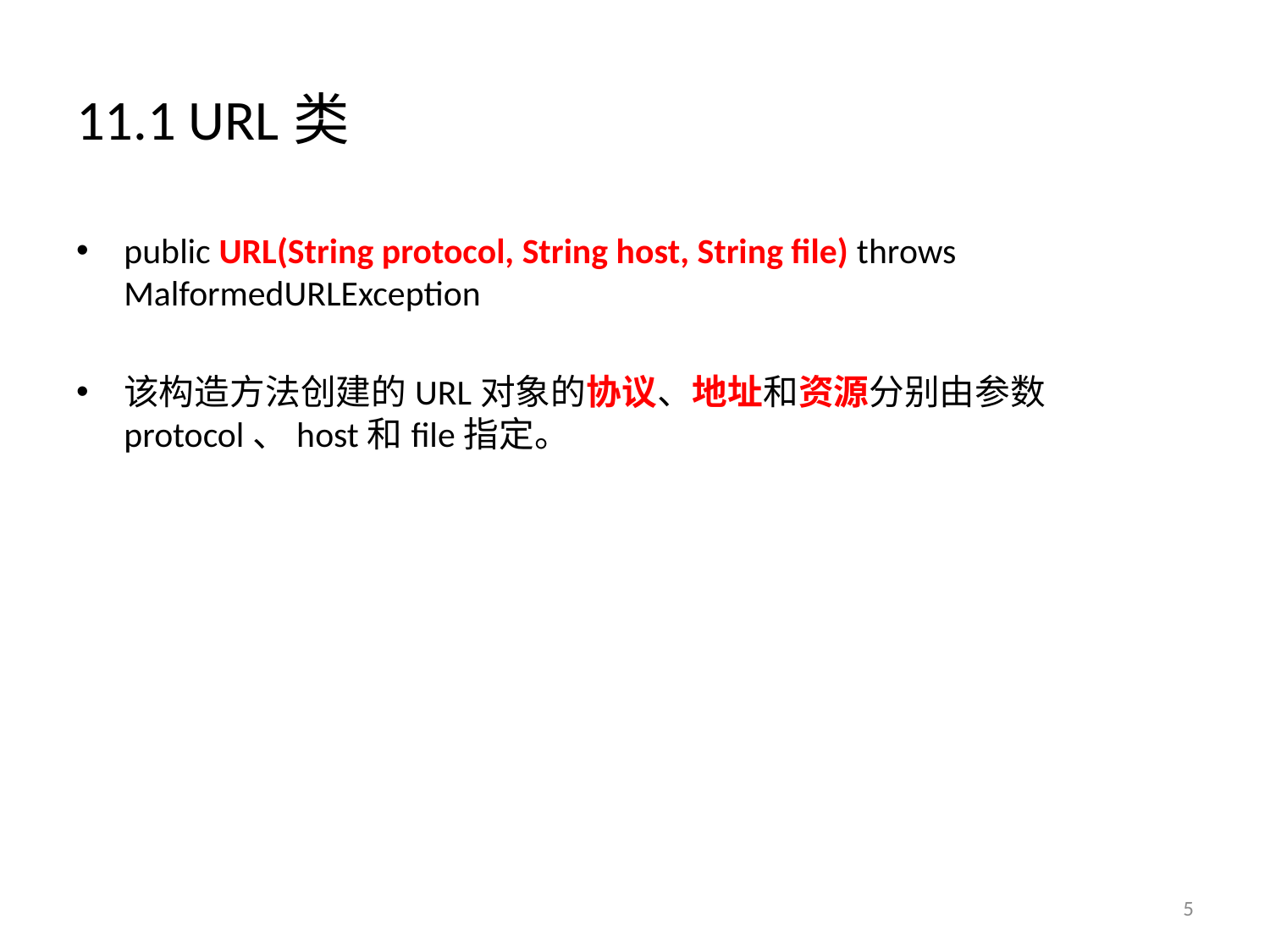

# 11.1 URL类
public URL(String protocol, String host, String file) throws MalformedURLException

该构造方法创建的URL对象的协议、地址和资源分别由参数protocol、host和file指定。
5